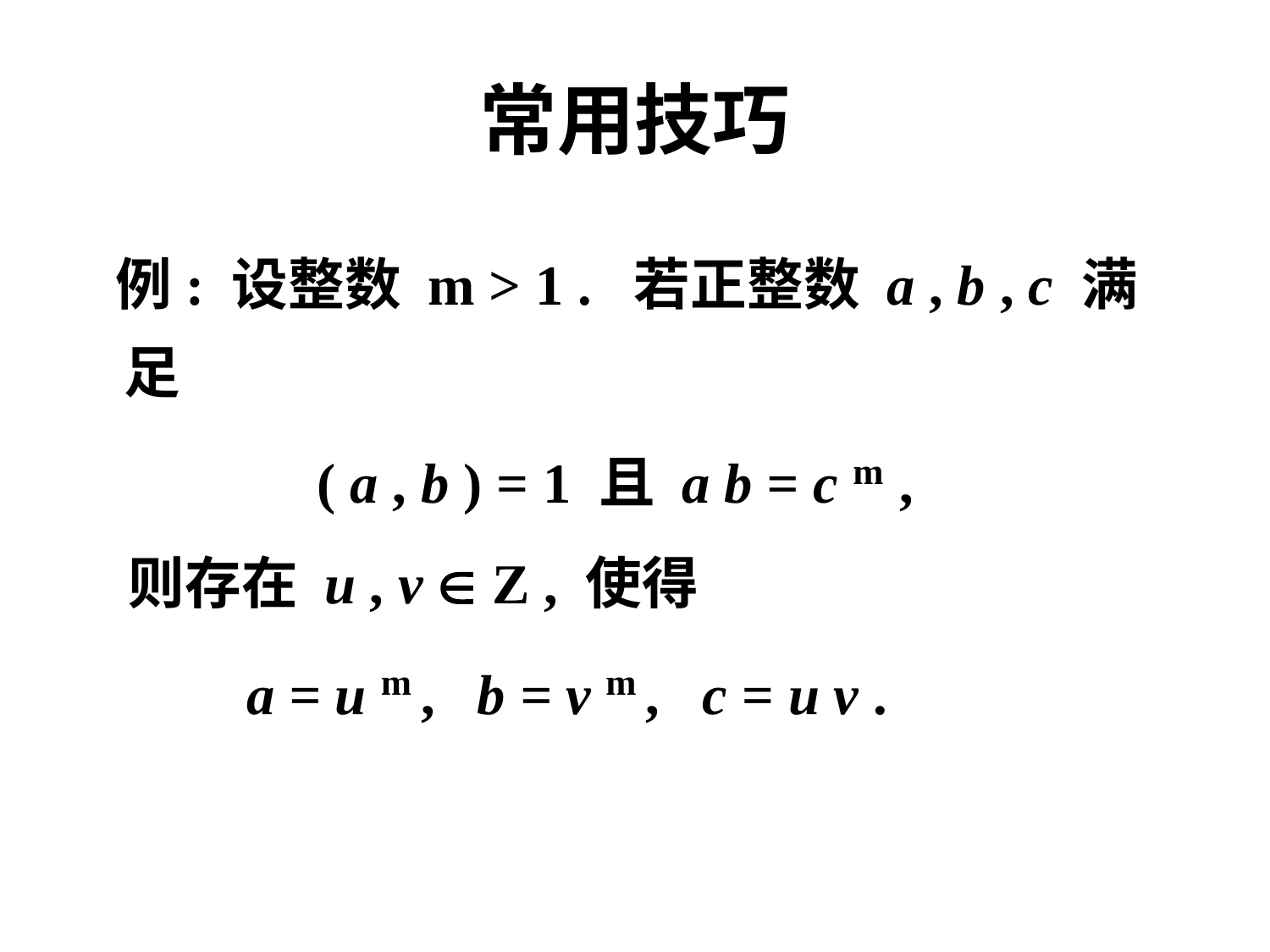

常用技巧
  例: 设整数 m > 1 .  若正整数 a , b , c 满足
                 ( a , b ) = 1 且 a b = c m ,
   则存在 u , v ∈ Z , 使得
            a = u m ,   b = v m ,   c = u v .